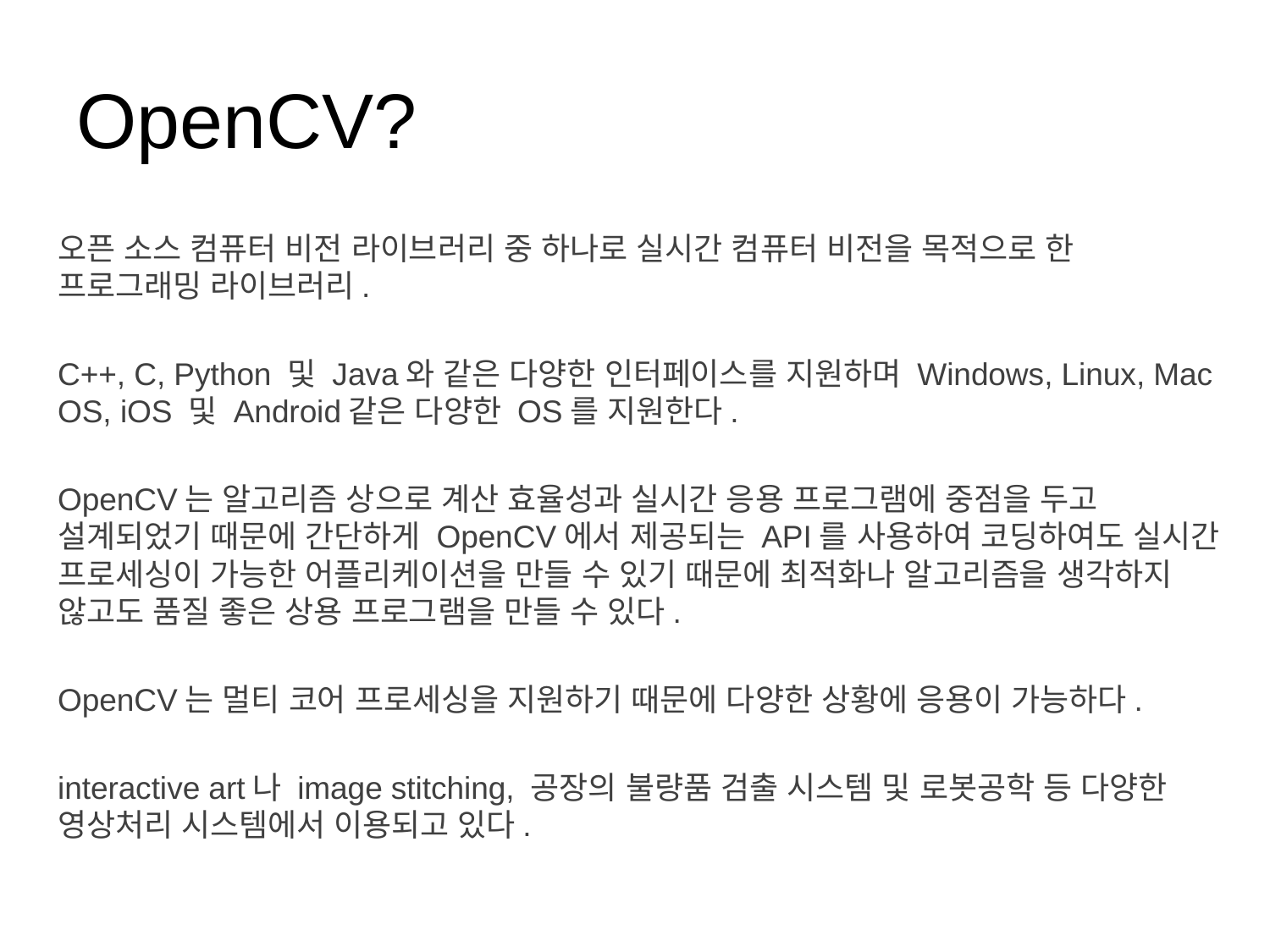

# OpenCV?
오픈 소스 컴퓨터 비전 라이브러리 중 하나로 실시간 컴퓨터 비전을 목적으로 한 프로그래밍 라이브러리.

C++, C, Python 및 Java와 같은 다양한 인터페이스를 지원하며 Windows, Linux, Mac OS, iOS 및 Android같은 다양한 OS를 지원한다.

OpenCV는 알고리즘 상으로 계산 효율성과 실시간 응용 프로그램에 중점을 두고 설계되었기 때문에 간단하게 OpenCV에서 제공되는 API를 사용하여 코딩하여도 실시간 프로세싱이 가능한 어플리케이션을 만들 수 있기 때문에 최적화나 알고리즘을 생각하지 않고도 품질 좋은 상용 프로그램을 만들 수 있다.

OpenCV는 멀티 코어 프로세싱을 지원하기 때문에 다양한 상황에 응용이 가능하다.

interactive art나 image stitching, 공장의 불량품 검출 시스템 및 로봇공학 등 다양한 영상처리 시스템에서 이용되고 있다.